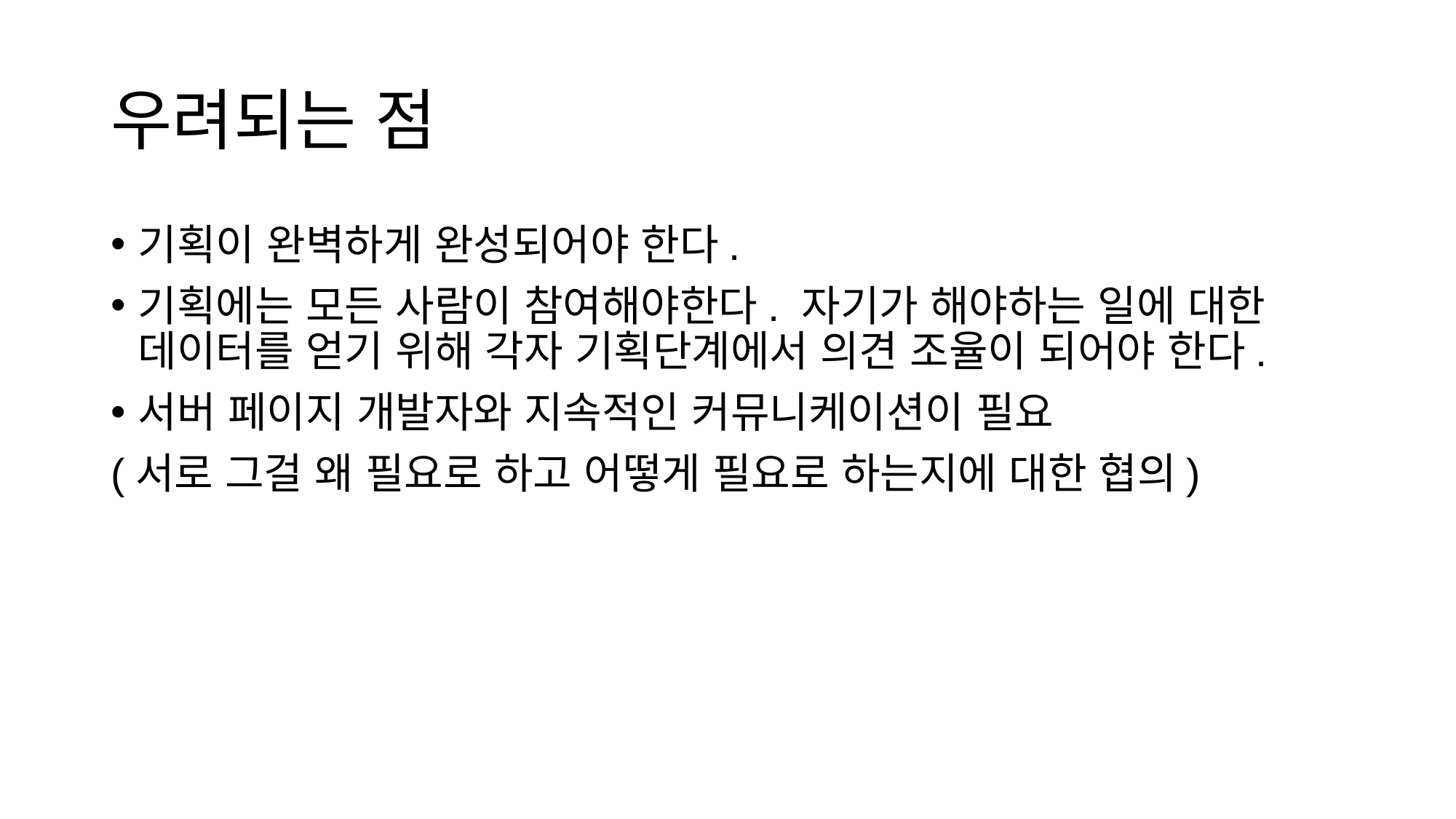

# 우려되는 점
기획이 완벽하게 완성되어야 한다.
기획에는 모든 사람이 참여해야한다. 자기가 해야하는 일에 대한 데이터를 얻기 위해 각자 기획단계에서 의견 조율이 되어야 한다.
서버 페이지 개발자와 지속적인 커뮤니케이션이 필요
(서로 그걸 왜 필요로 하고 어떻게 필요로 하는지에 대한 협의)